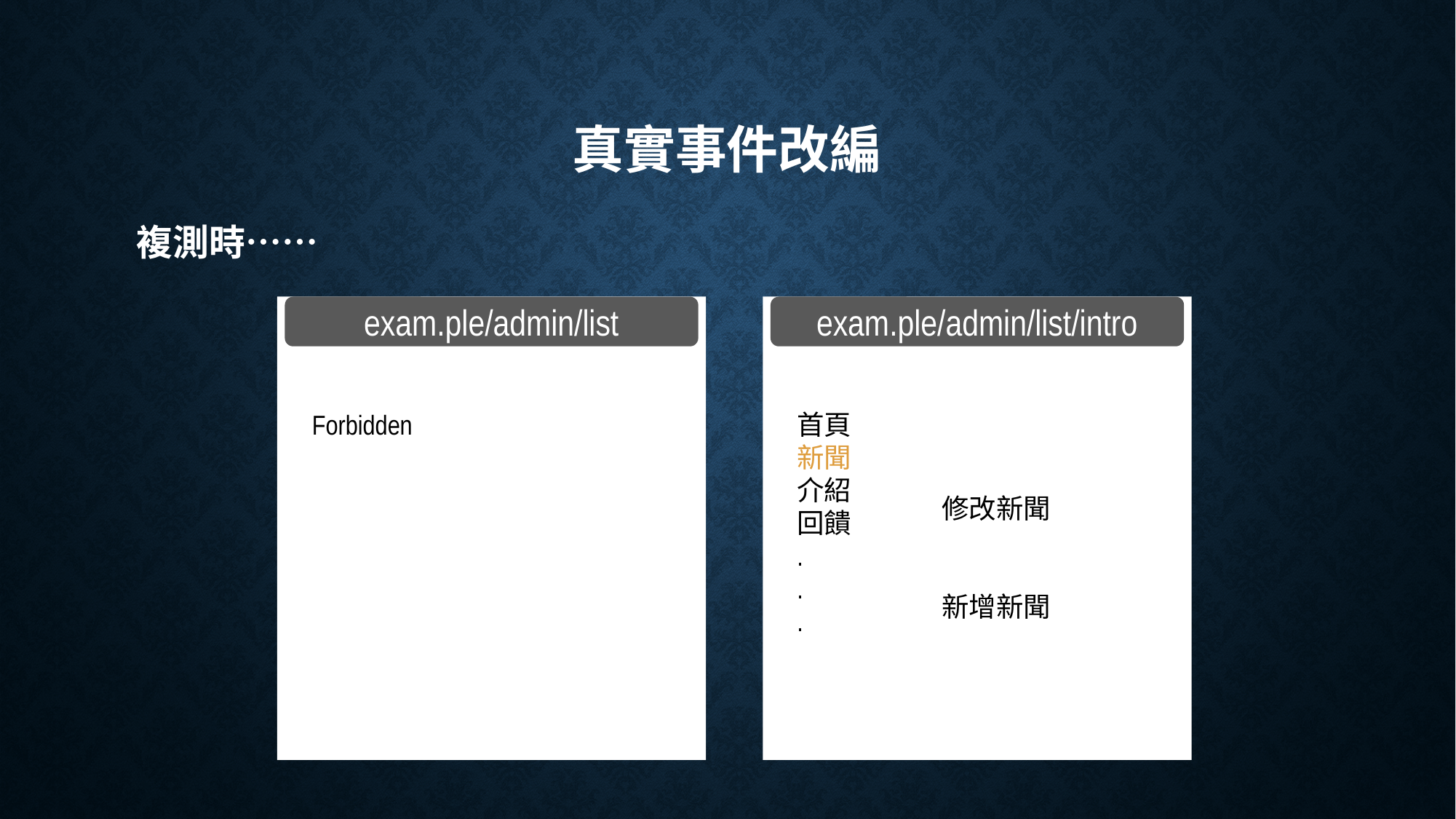

# 真實事件改編
複測時……

exam.ple/admin/list/intro
首頁
新聞
介紹
回饋
.
.
.

exam.ple/admin/list
Forbidden
修改新聞

新增新聞